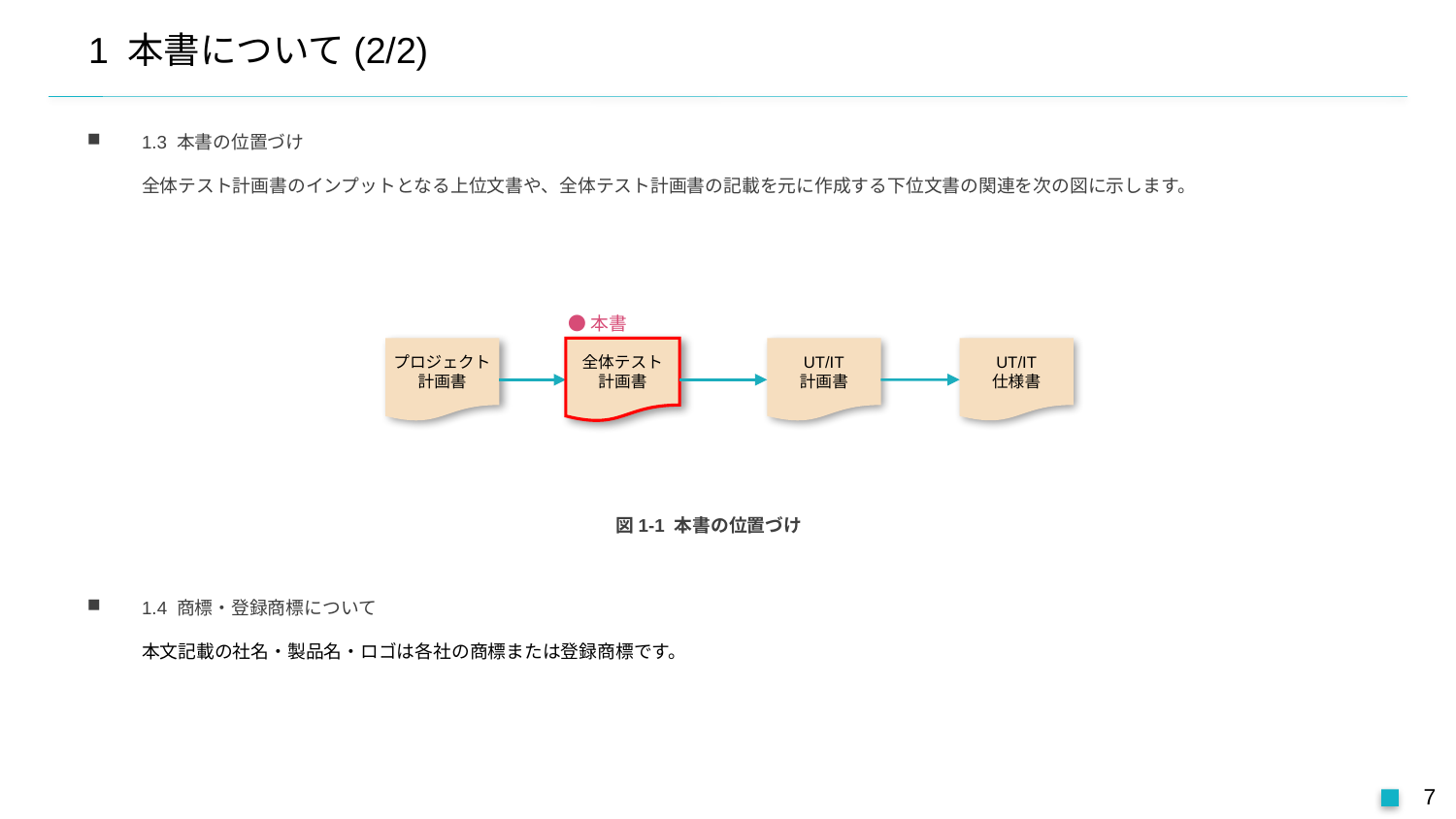

# 1 本書について(2/2)
1.3 本書の位置づけ
全体テスト計画書のインプットとなる上位文書や、全体テスト計画書の記載を元に作成する下位文書の関連を次の図に示します。

●本書
UT/IT
仕様書
プロジェクト
計画書
全体テスト
計画書
UT/IT
計画書
図1-1 本書の位置づけ
1.4 商標・登録商標について
本文記載の社名・製品名・ロゴは各社の商標または登録商標です。​